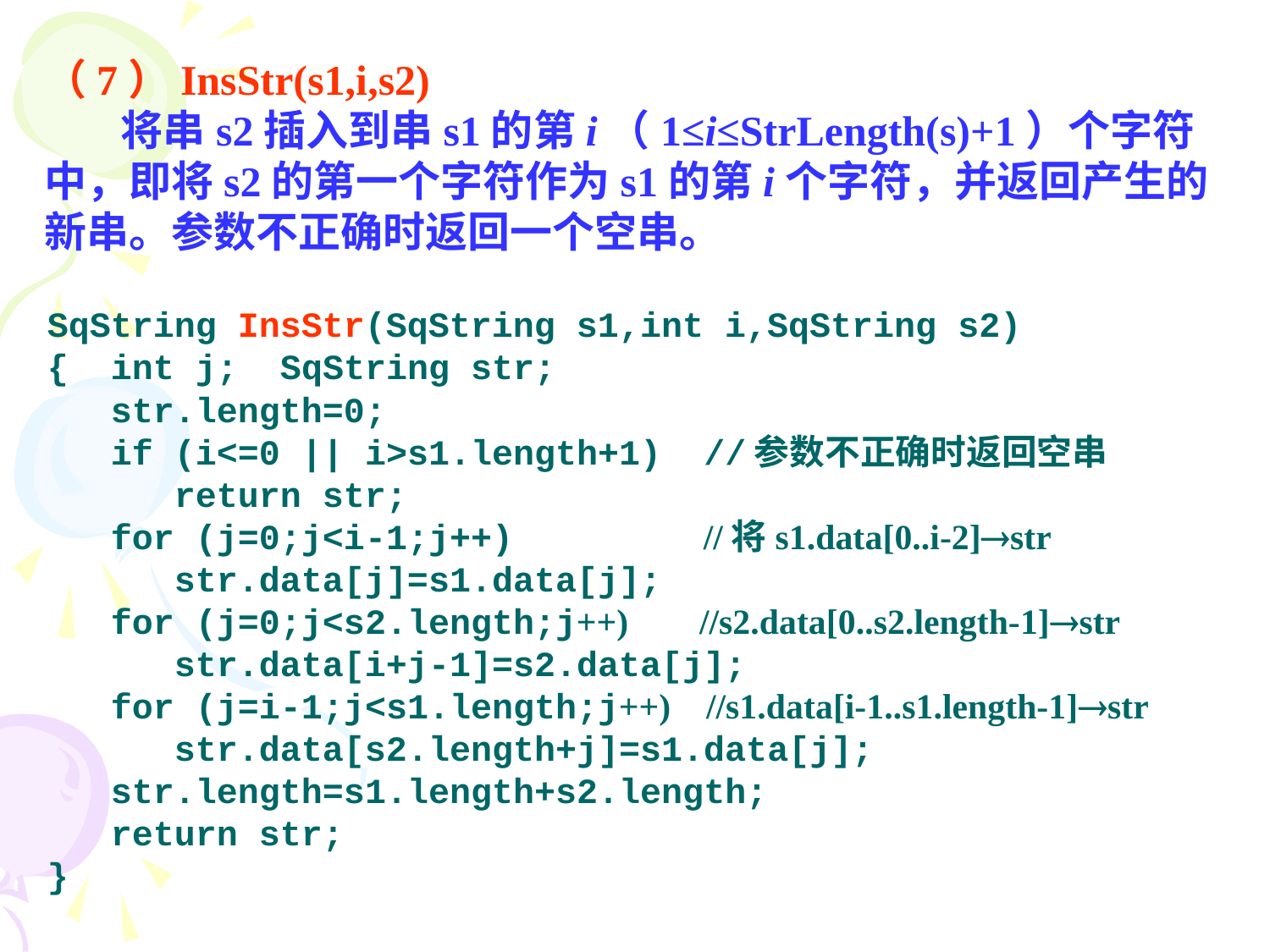

（7）InsStr(s1,i,s2)
       将串s2插入到串s1的第i（1≤i≤StrLength(s)+1）个字符中，即将s2的第一个字符作为s1的第i个字符，并返回产生的新串。参数不正确时返回一个空串。
SqString InsStr(SqString s1,int i,SqString s2)
{  int j;  SqString str;
   str.length=0;
   if (i<=0 || i>s1.length+1)  //参数不正确时返回空串
	return str;
   for (j=0;j<i-1;j++) 	       //将s1.data[0..i-2]→str
	str.data[j]=s1.data[j];
   for (j=0;j<s2.length;j++)        //s2.data[0..s2.length-1]→str
	str.data[i+j-1]=s2.data[j];
   for (j=i-1;j<s1.length;j++)    //s1.data[i-1..s1.length-1]→str
	str.data[s2.length+j]=s1.data[j];
   str.length=s1.length+s2.length;
   return str;
}